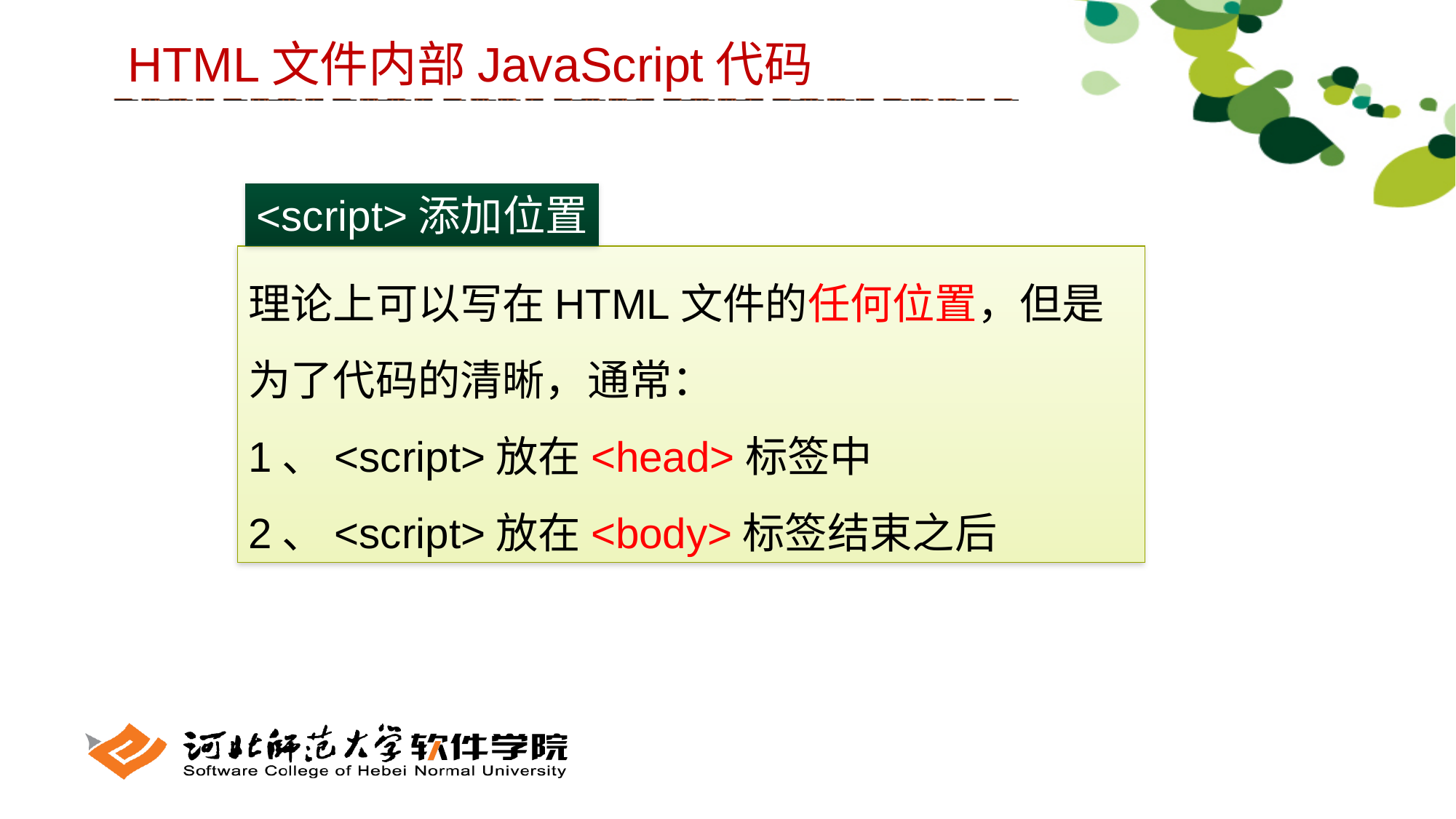

HTML文件内部JavaScript代码

<script>添加位置
理论上可以写在HTML文件的任何位置，但是为了代码的清晰，通常：
1、<script>放在<head>标签中
2、<script>放在<body>标签结束之后